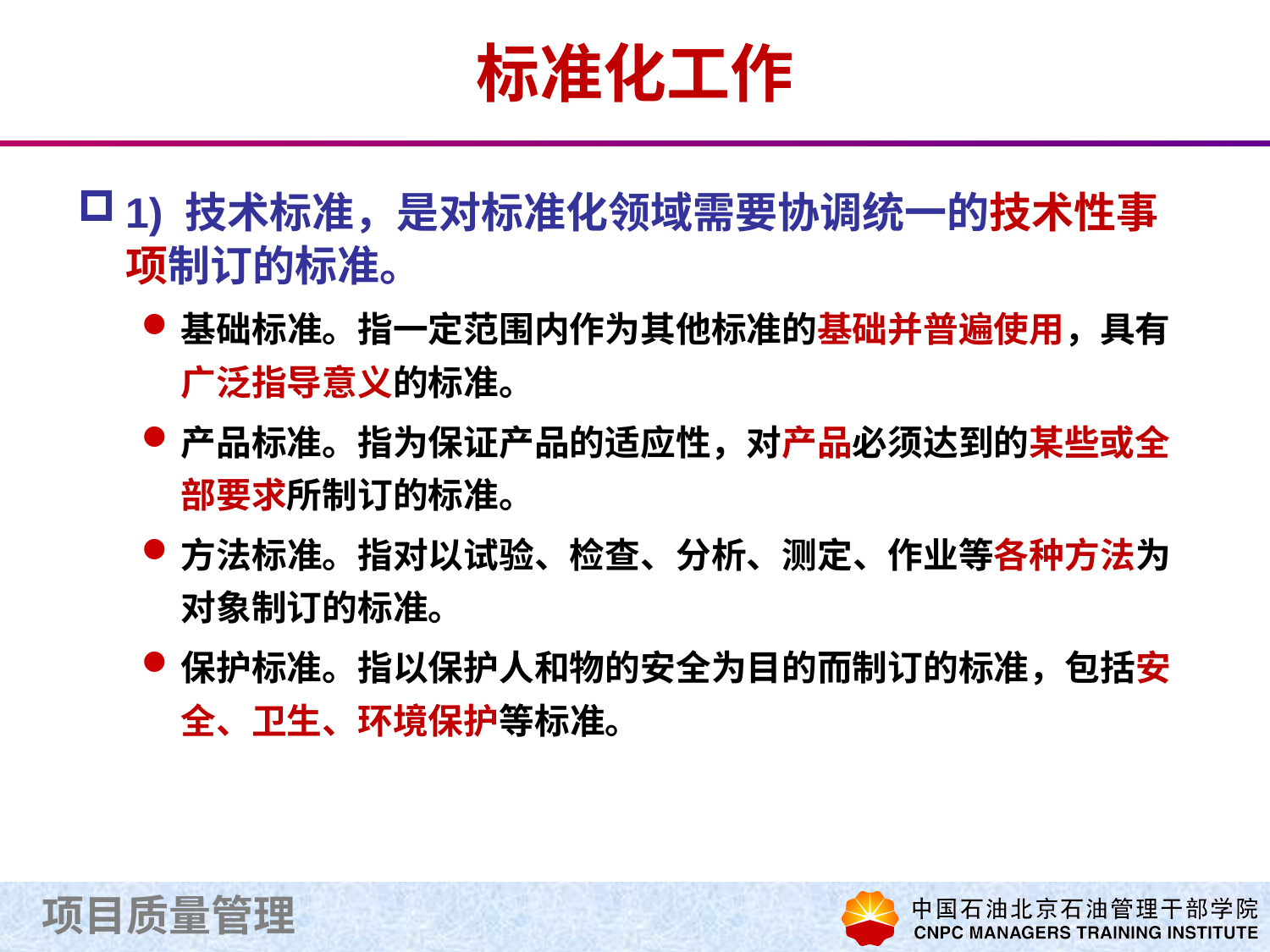

# 标准化工作
1) 技术标准，是对标准化领域需要协调统一的技术性事项制订的标准。
基础标准。指一定范围内作为其他标准的基础并普遍使用，具有广泛指导意义的标准。
产品标准。指为保证产品的适应性，对产品必须达到的某些或全部要求所制订的标准。
方法标准。指对以试验、检查、分析、测定、作业等各种方法为对象制订的标准。
保护标准。指以保护人和物的安全为目的而制订的标准，包括安全、卫生、环境保护等标准。